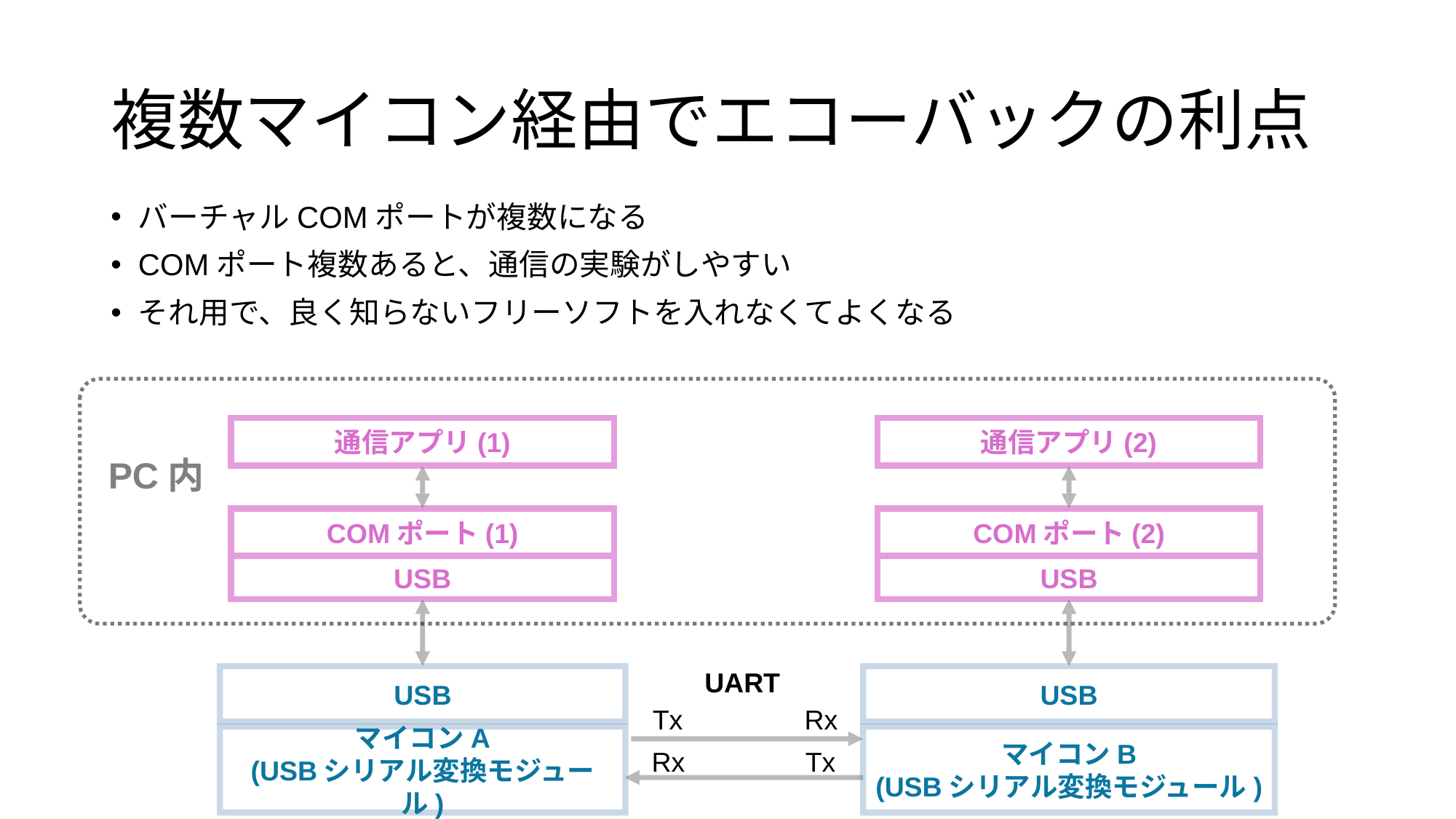

# 複数マイコン経由でエコーバックの利点
バーチャルCOMポートが複数になる
COMポート複数あると、通信の実験がしやすい
それ用で、良く知らないフリーソフトを入れなくてよくなる

通信アプリ(1)
通信アプリ(2)
PC内
COMポート(1)
COMポート(2)
USB
USB
UART
USB
USB
Tx
Rx
マイコンA
(USBシリアル変換モジュール)
マイコンB
(USBシリアル変換モジュール)
Rx
Tx